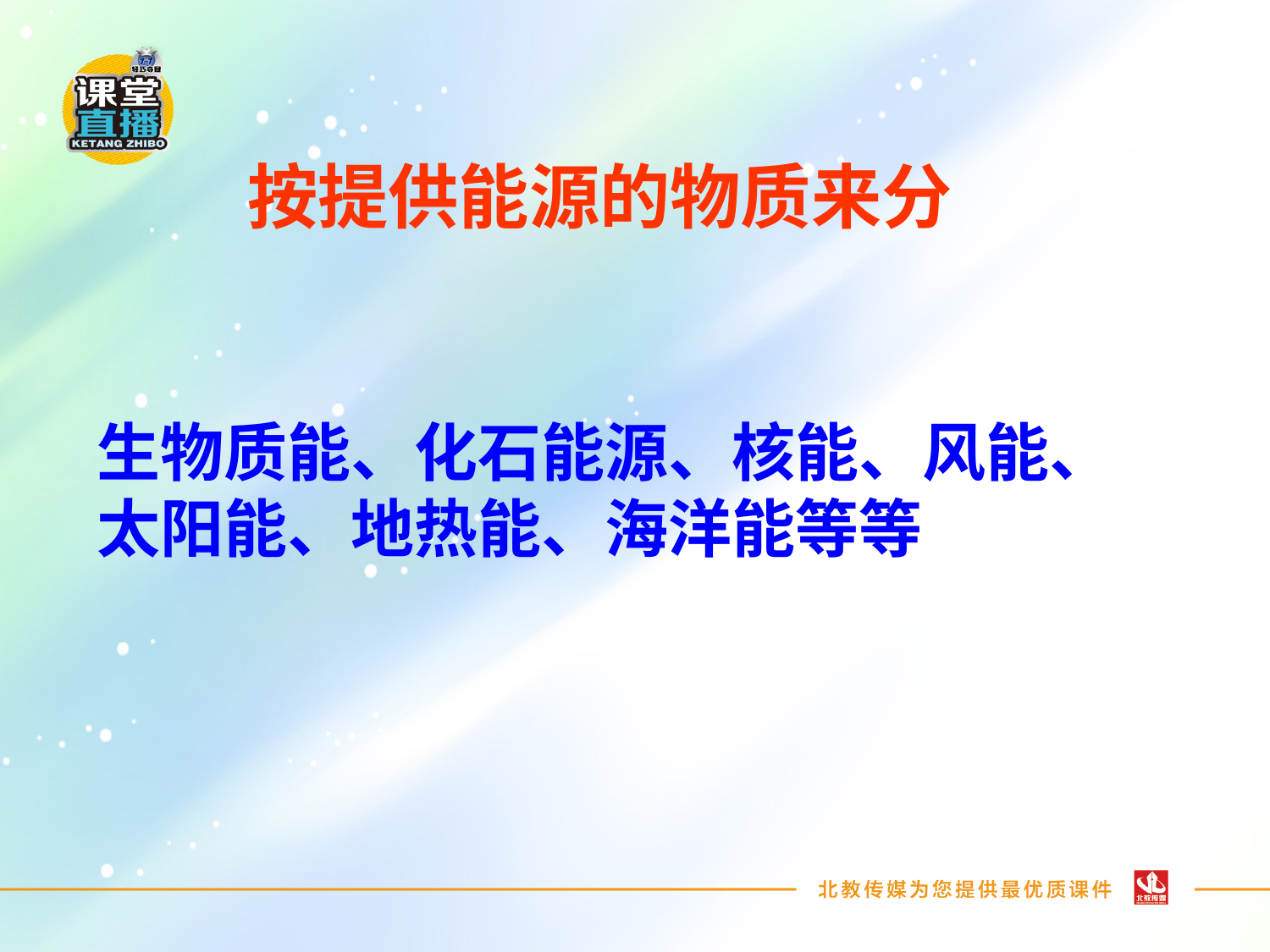

按提供能源的物质来分
生物质能、化石能源、核能、风能、
太阳能、地热能、海洋能等等